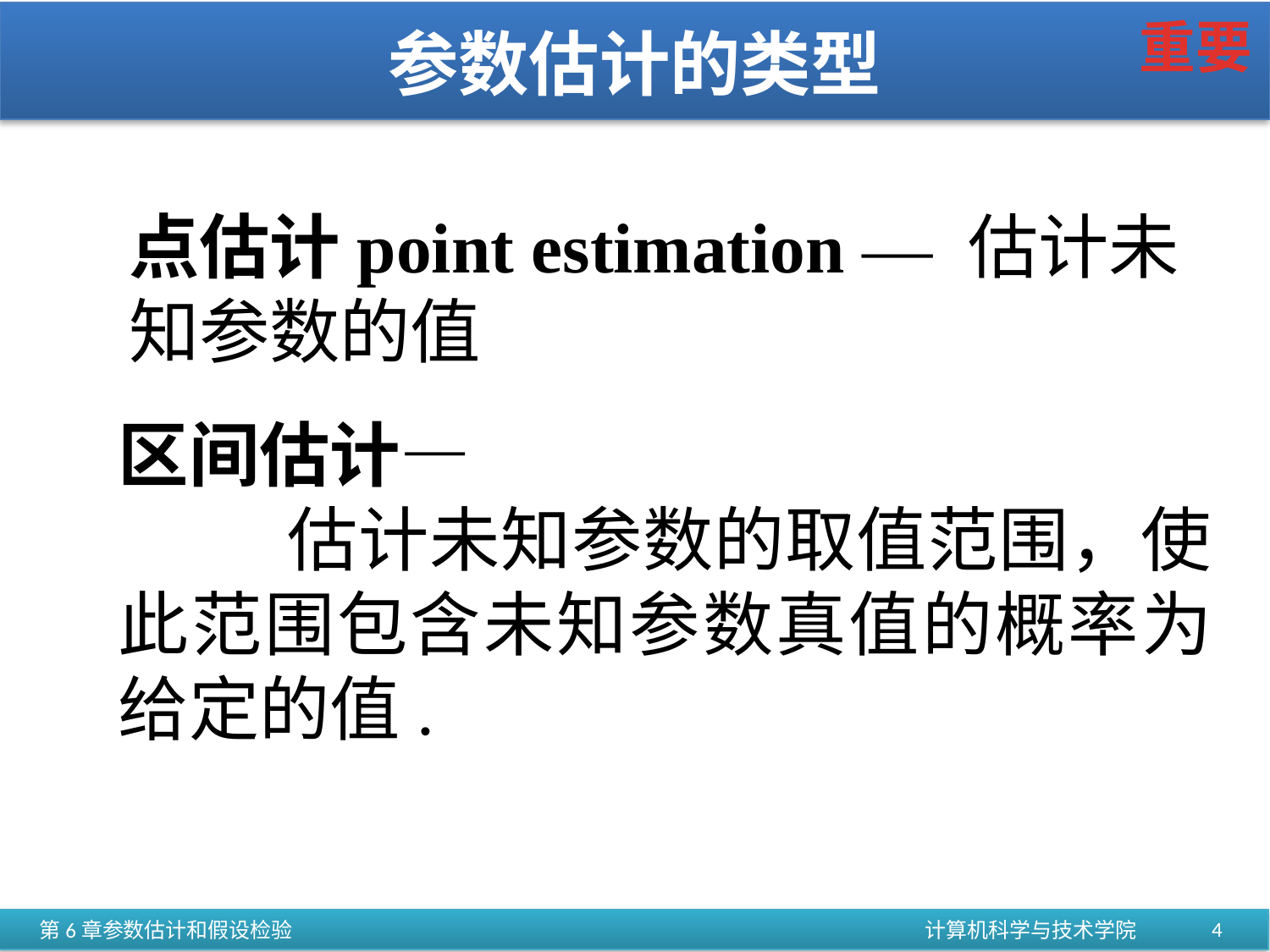

重要
# 参数估计的类型
点估计point estimation — 估计未知参数的值
区间估计—
         估计未知参数的取值范围，使此范围包含未知参数真值的概率为给定的值.